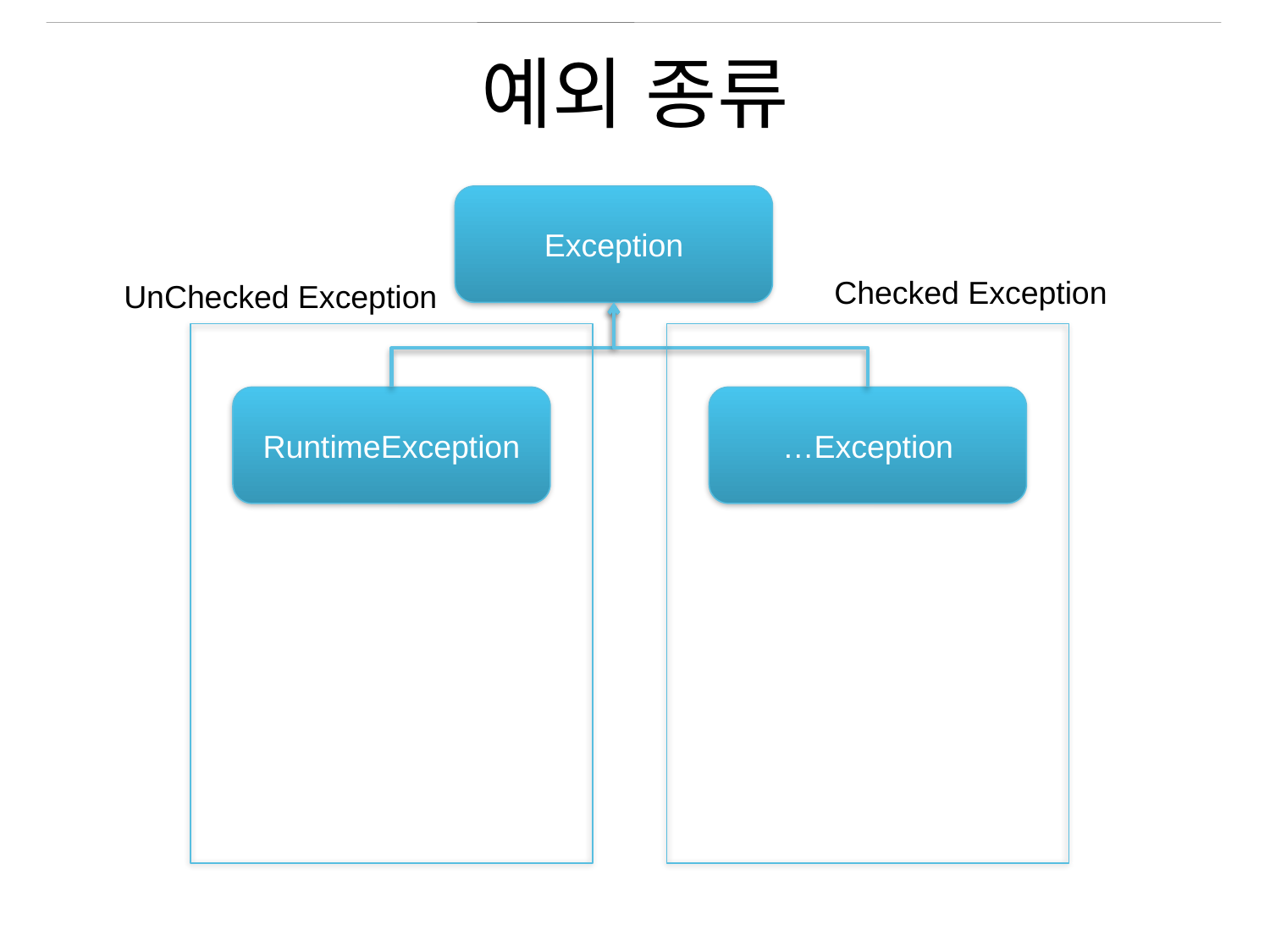

# 예외 종류
Exception
Checked Exception
UnChecked Exception

RuntimeException
…Exception